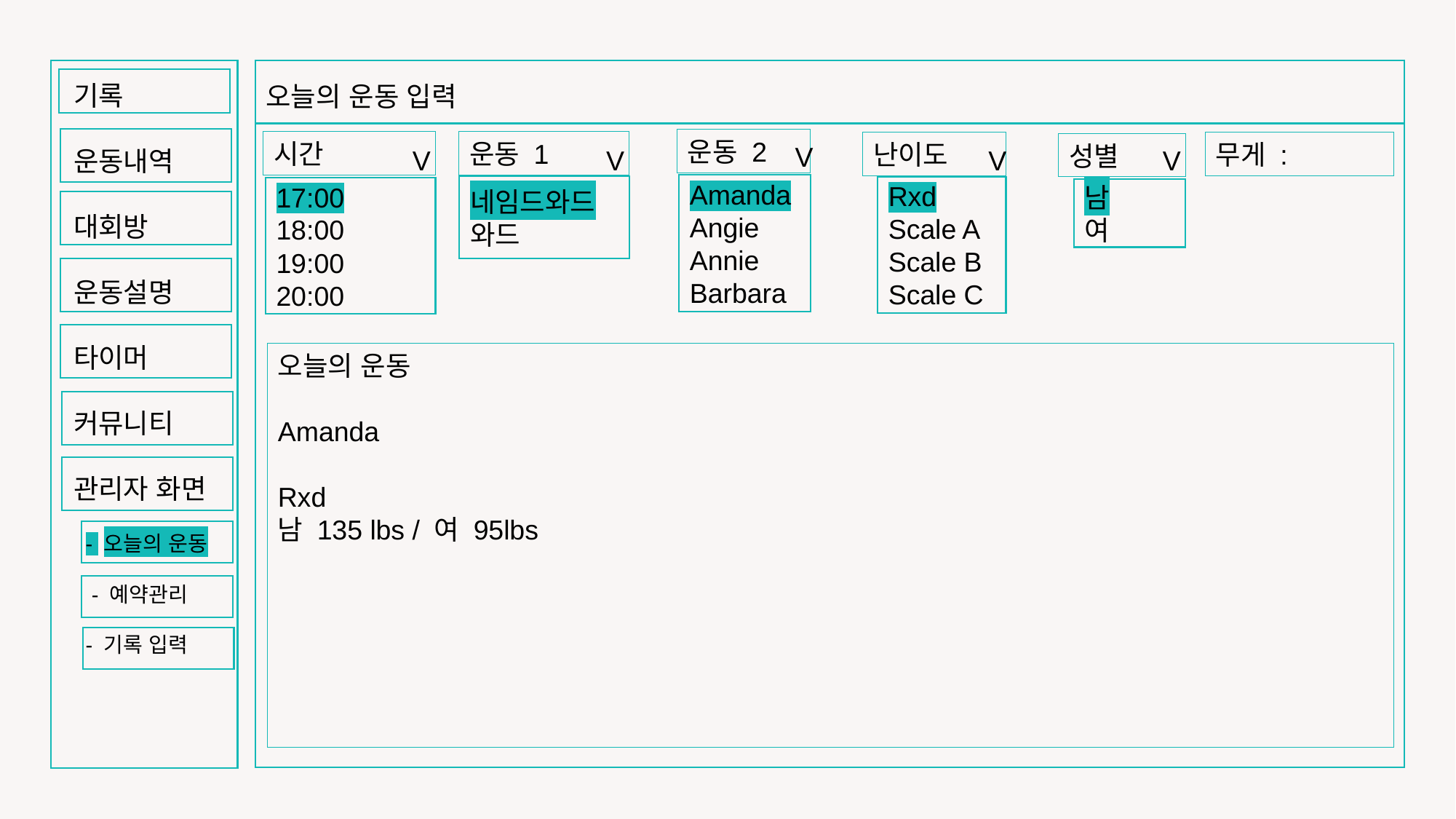

기록
운동내역

대회방

운동설명

타이머

커뮤니티

관리자 화면

  - 오늘의 운동

   - 예약관리

  - 기록 입력
오늘의 운동 입력

운동 2
V
Amanda Angie Annie
Barbara
시간
V
17:00
18:00
19:00
20:00
운동 1
V
네임드와드
와드
무게 :
난이도
V
Rxd
Scale A
Scale B
Scale C
성별
V
남
여

오늘의 운동

Amanda

Rxd
남 135 lbs / 여 95lbs